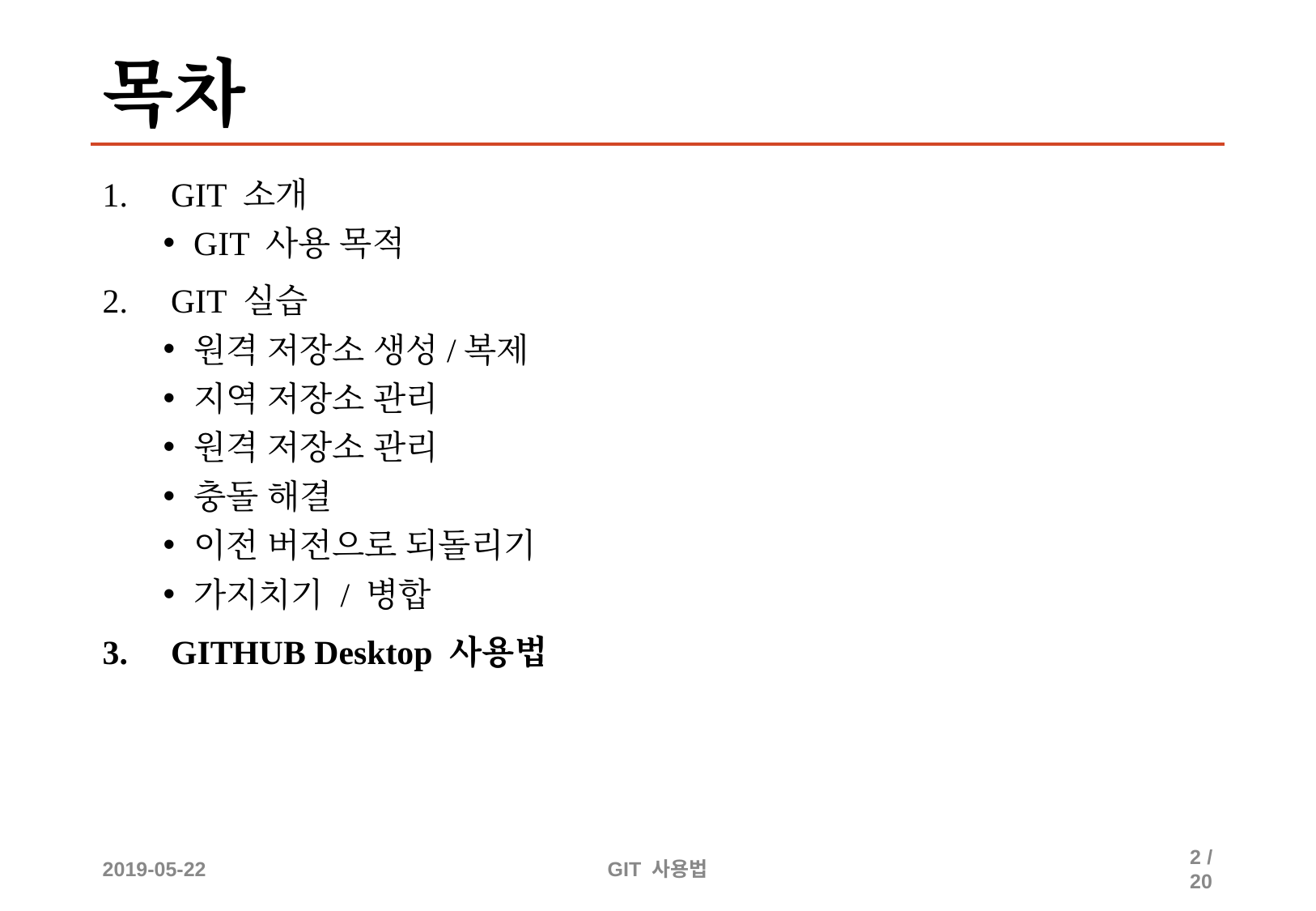

# 목차
GIT 소개
GIT 사용 목적
GIT 실습
원격 저장소 생성/복제
지역 저장소 관리
원격 저장소 관리
충돌 해결
이전 버전으로 되돌리기
가지치기 / 병합
GITHUB Desktop 사용법
2019-05-22
GIT 사용법
2 / 20